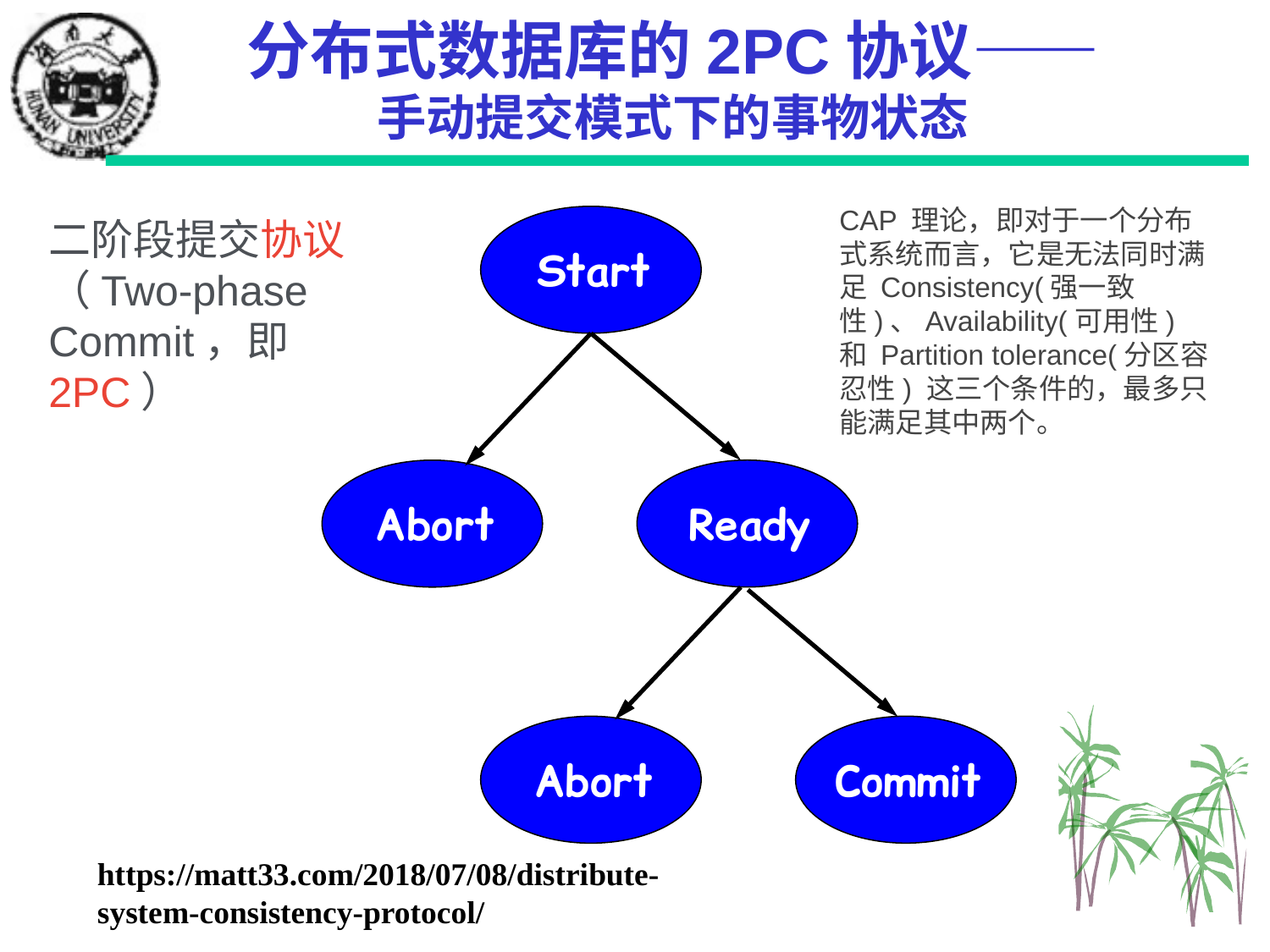

# 分布式数据库的2PC协议—— 手动提交模式下的事物状态
CAP 理论，即对于一个分布式系统而言，它是无法同时满足 Consistency(强一致性)、Availability(可用性) 和 Partition tolerance(分区容忍性) 这三个条件的，最多只能满足其中两个。
二阶段提交协议（Two-phase Commit，即2PC）

Start

Ready

Abort

Commit

Abort
https://matt33.com/2018/07/08/distribute-system-consistency-protocol/